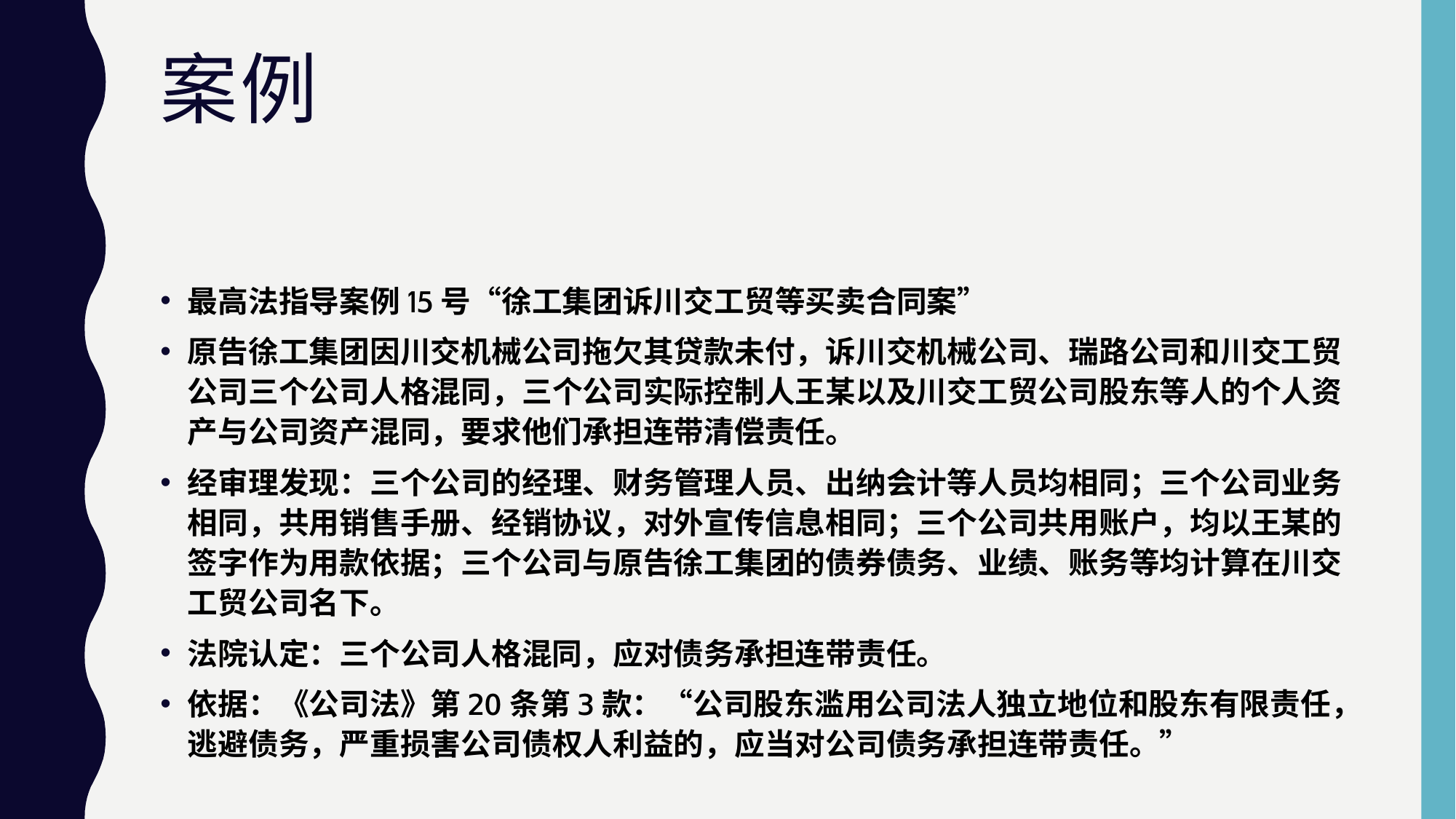

# 案例
最高法指导案例15号“徐工集团诉川交工贸等买卖合同案”
原告徐工集团因川交机械公司拖欠其贷款未付，诉川交机械公司、瑞路公司和川交工贸公司三个公司人格混同，三个公司实际控制人王某以及川交工贸公司股东等人的个人资产与公司资产混同，要求他们承担连带清偿责任。
经审理发现：三个公司的经理、财务管理人员、出纳会计等人员均相同；三个公司业务相同，共用销售手册、经销协议，对外宣传信息相同；三个公司共用账户，均以王某的签字作为用款依据；三个公司与原告徐工集团的债券债务、业绩、账务等均计算在川交工贸公司名下。
法院认定：三个公司人格混同，应对债务承担连带责任。
依据：《公司法》第20条第3款：“公司股东滥用公司法人独立地位和股东有限责任，逃避债务，严重损害公司债权人利益的，应当对公司债务承担连带责任。”